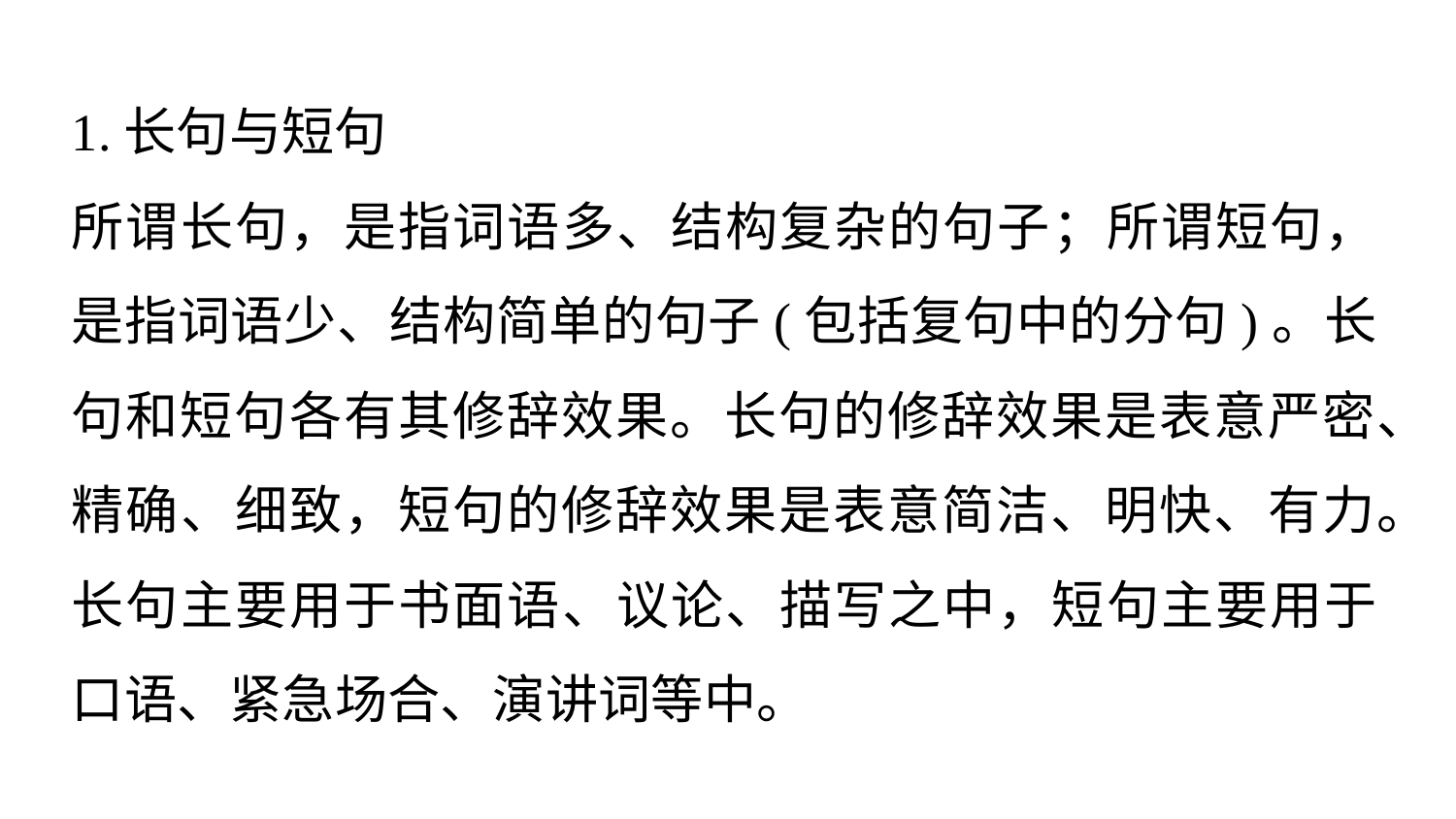

1.长句与短句
所谓长句，是指词语多、结构复杂的句子；所谓短句，是指词语少、结构简单的句子(包括复句中的分句)。长句和短句各有其修辞效果。长句的修辞效果是表意严密、精确、细致，短句的修辞效果是表意简洁、明快、有力。长句主要用于书面语、议论、描写之中，短句主要用于口语、紧急场合、演讲词等中。